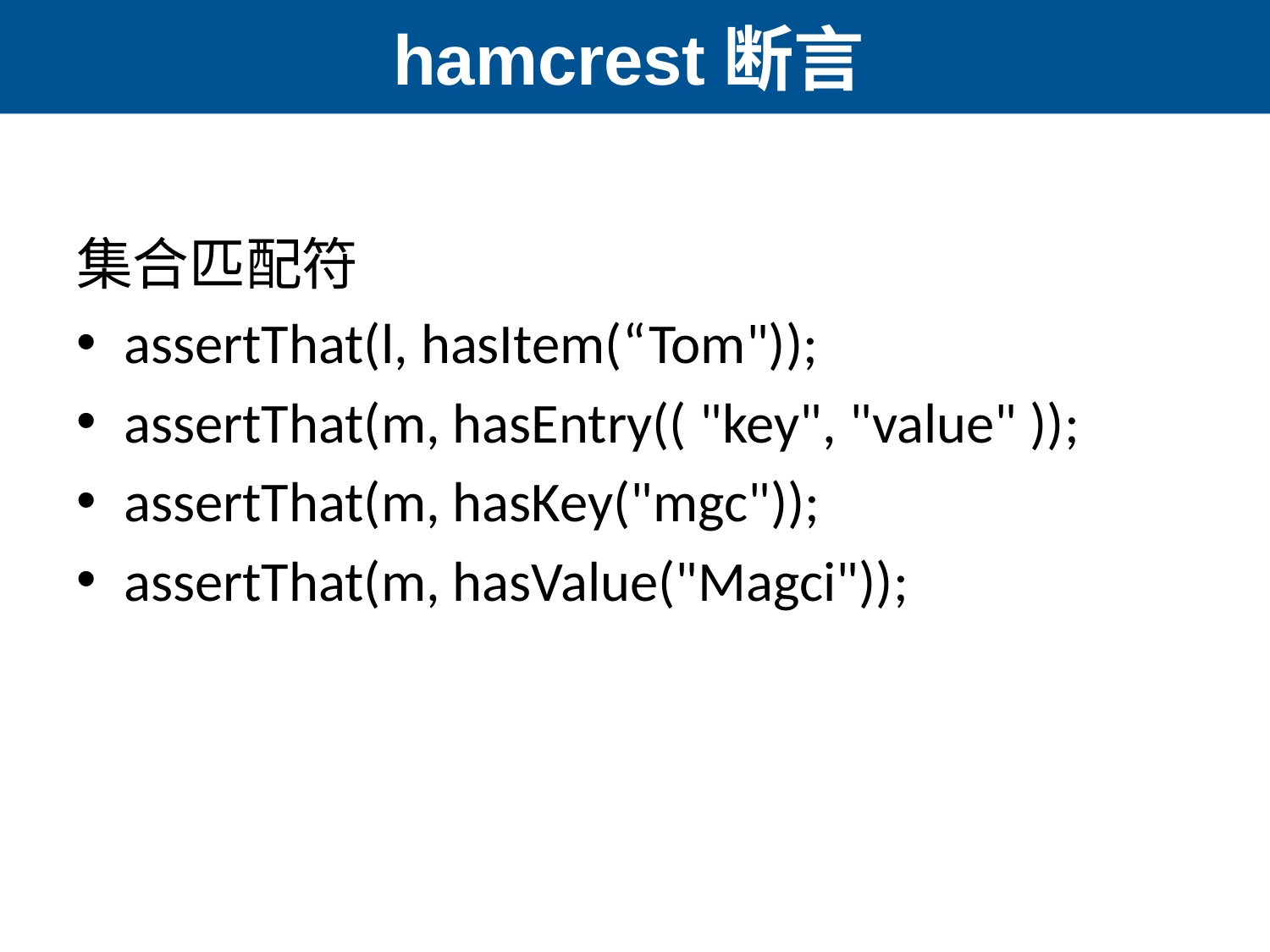

# hamcrest断言
集合匹配符
assertThat(l, hasItem(“Tom"));
assertThat(m, hasEntry(( "key", "value" ));
assertThat(m, hasKey("mgc"));
assertThat(m, hasValue("Magci"));